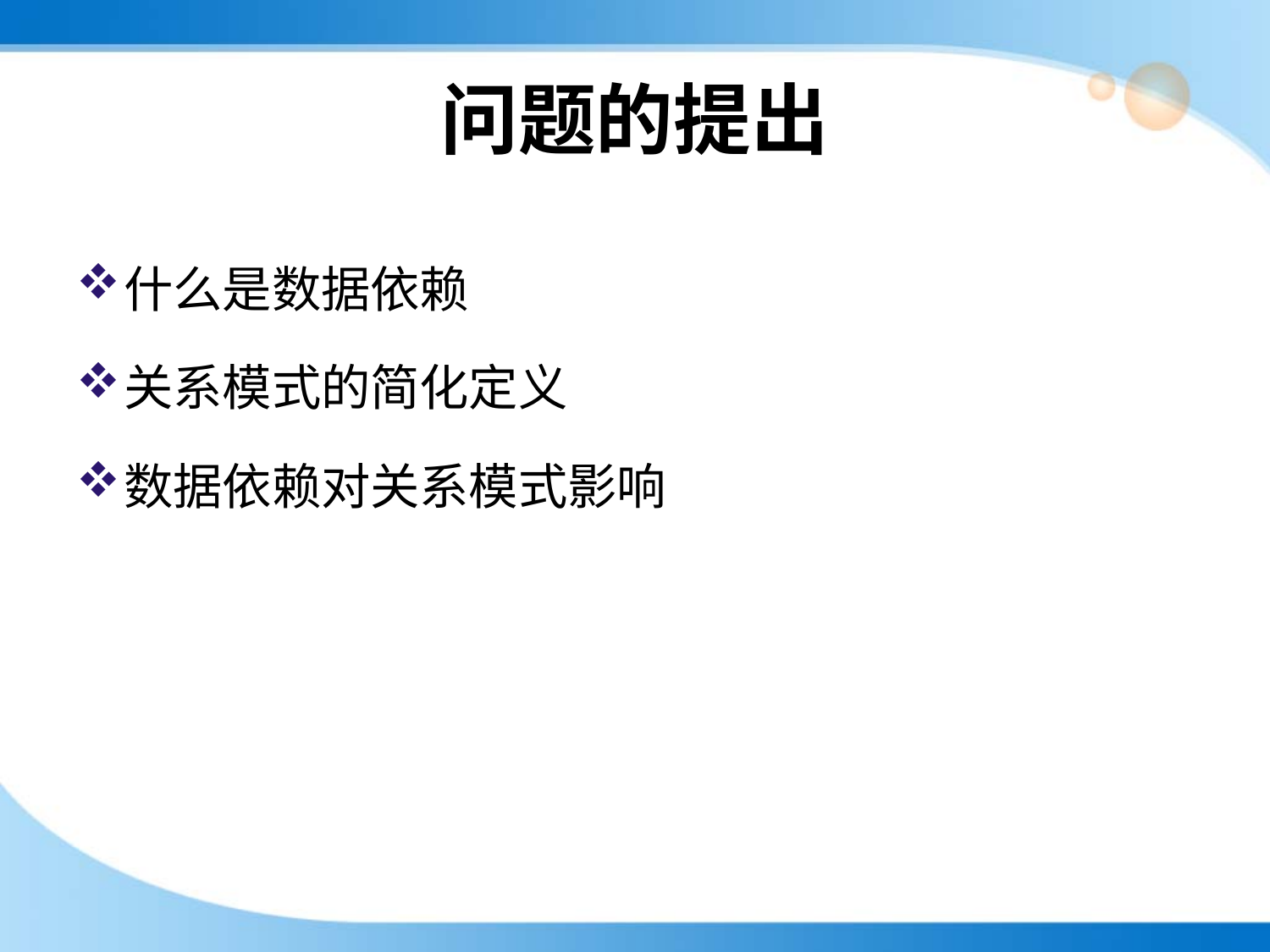

# 问题的提出
什么是数据依赖
关系模式的简化定义
数据依赖对关系模式影响